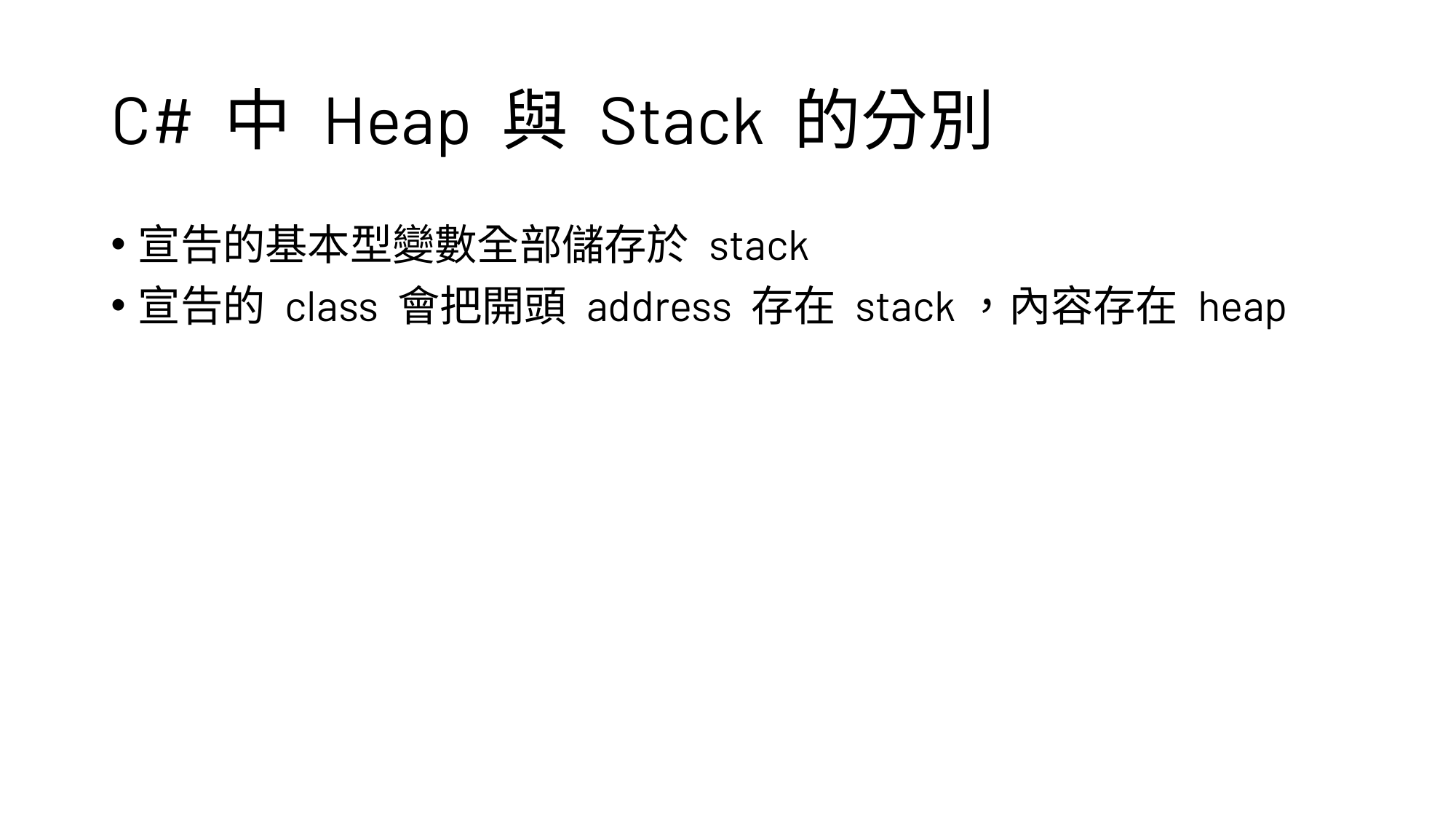

# C# 中 Heap 與 Stack 的分別
宣告的基本型變數全部儲存於 stack
宣告的 class 會把開頭 address 存在 stack，內容存在 heap